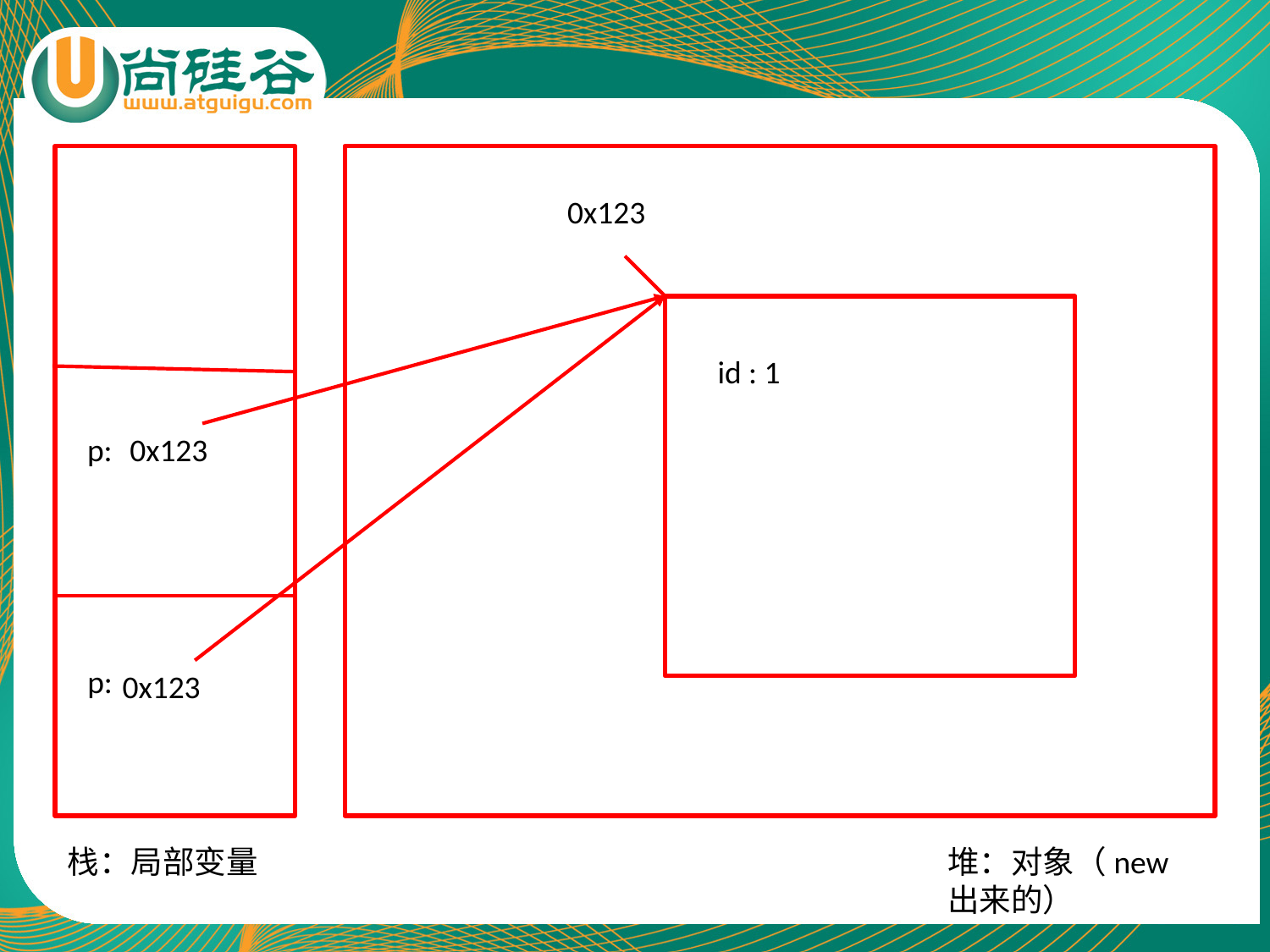

0x123

id : 1
p:
0x123
add 栈桢
p:
0x123
main 栈桢
栈：局部变量
堆：对象（new 出来的）